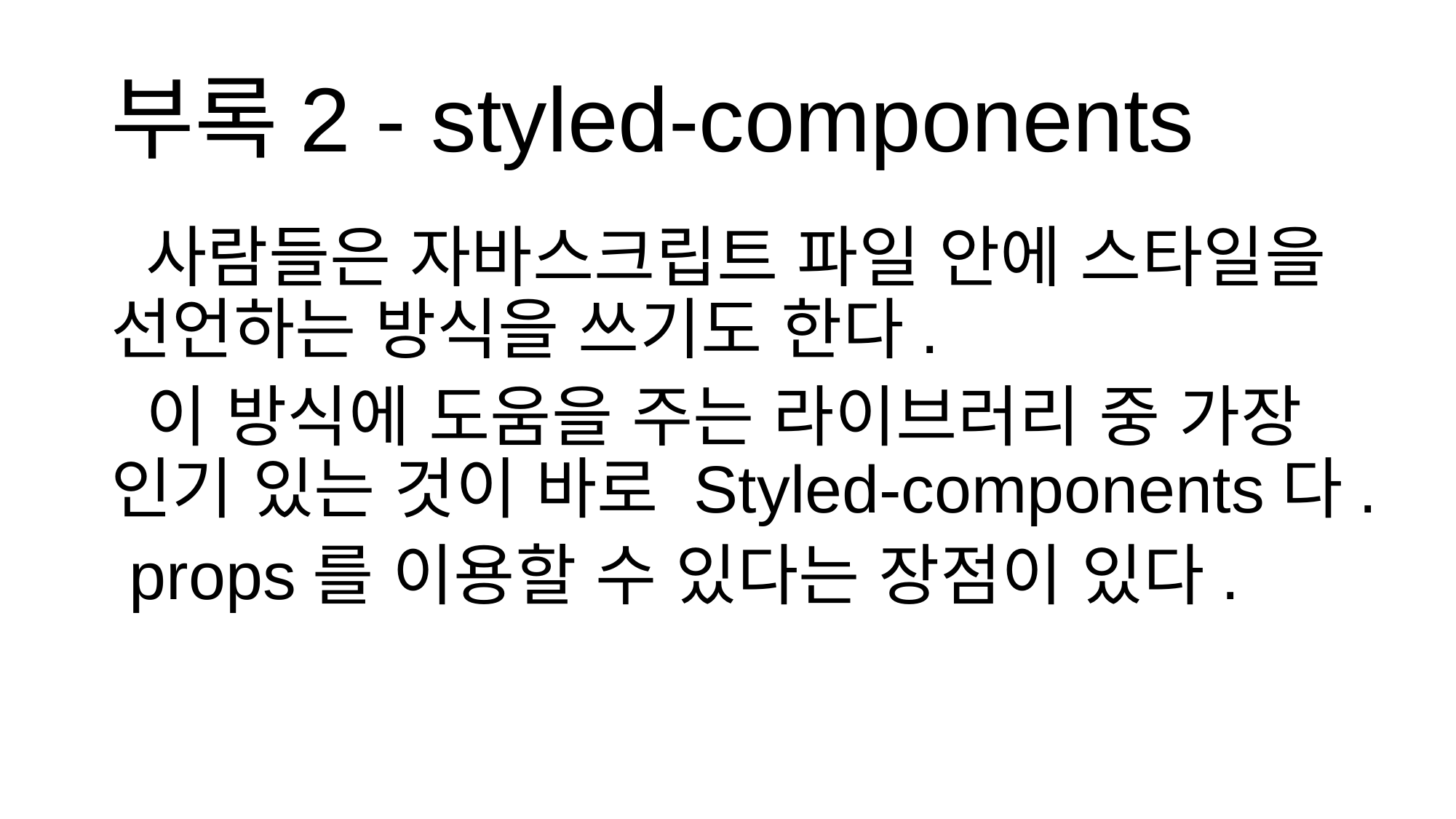

# 부록2 - styled-components
 사람들은 자바스크립트 파일 안에 스타일을 선언하는 방식을 쓰기도 한다.
 이 방식에 도움을 주는 라이브러리 중 가장 인기 있는 것이 바로 Styled-components다.
 props를 이용할 수 있다는 장점이 있다.